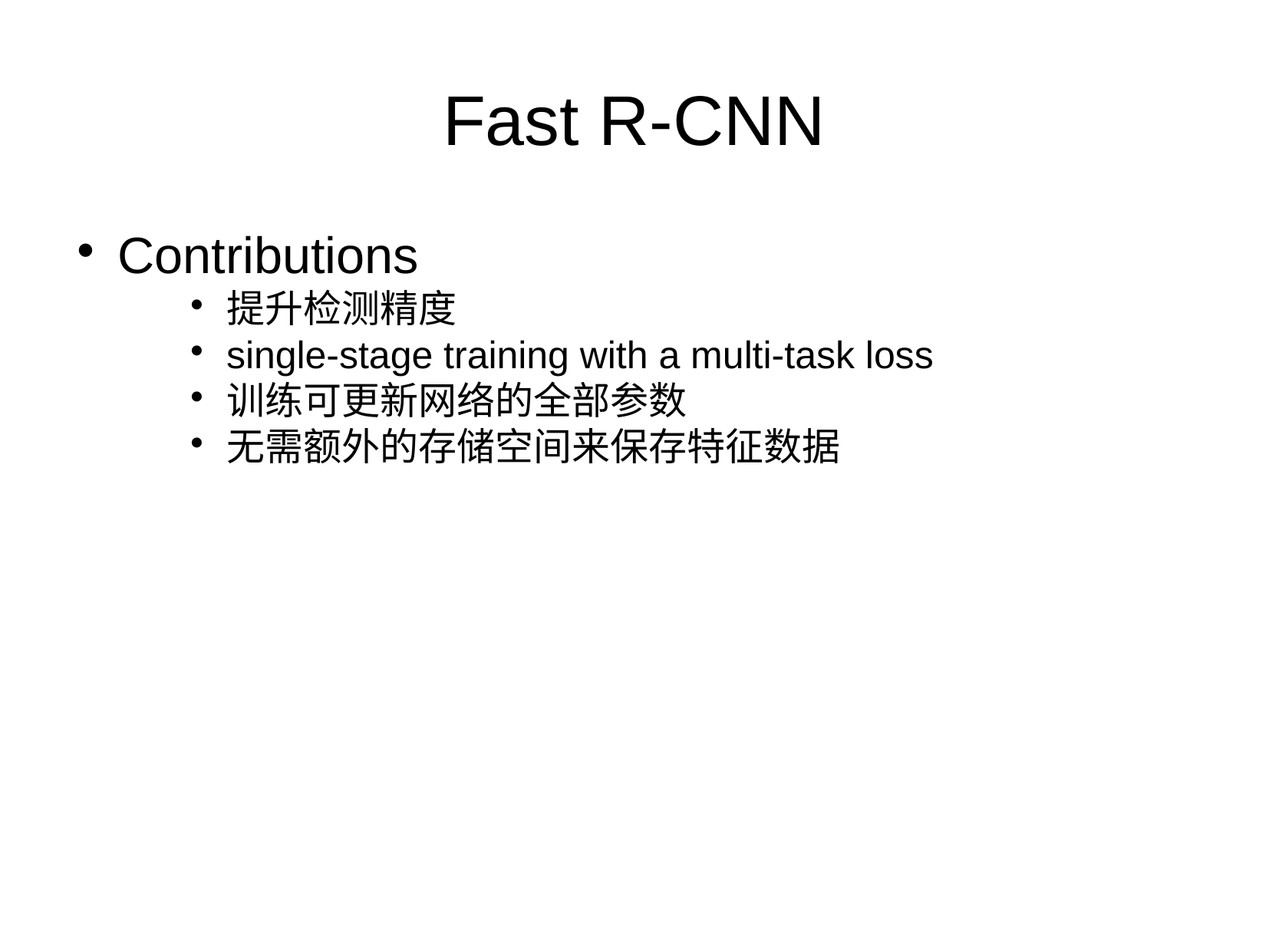

Fast R-CNN
Contributions
提升检测精度
single-stage training with a multi-task loss
训练可更新网络的全部参数
无需额外的存储空间来保存特征数据